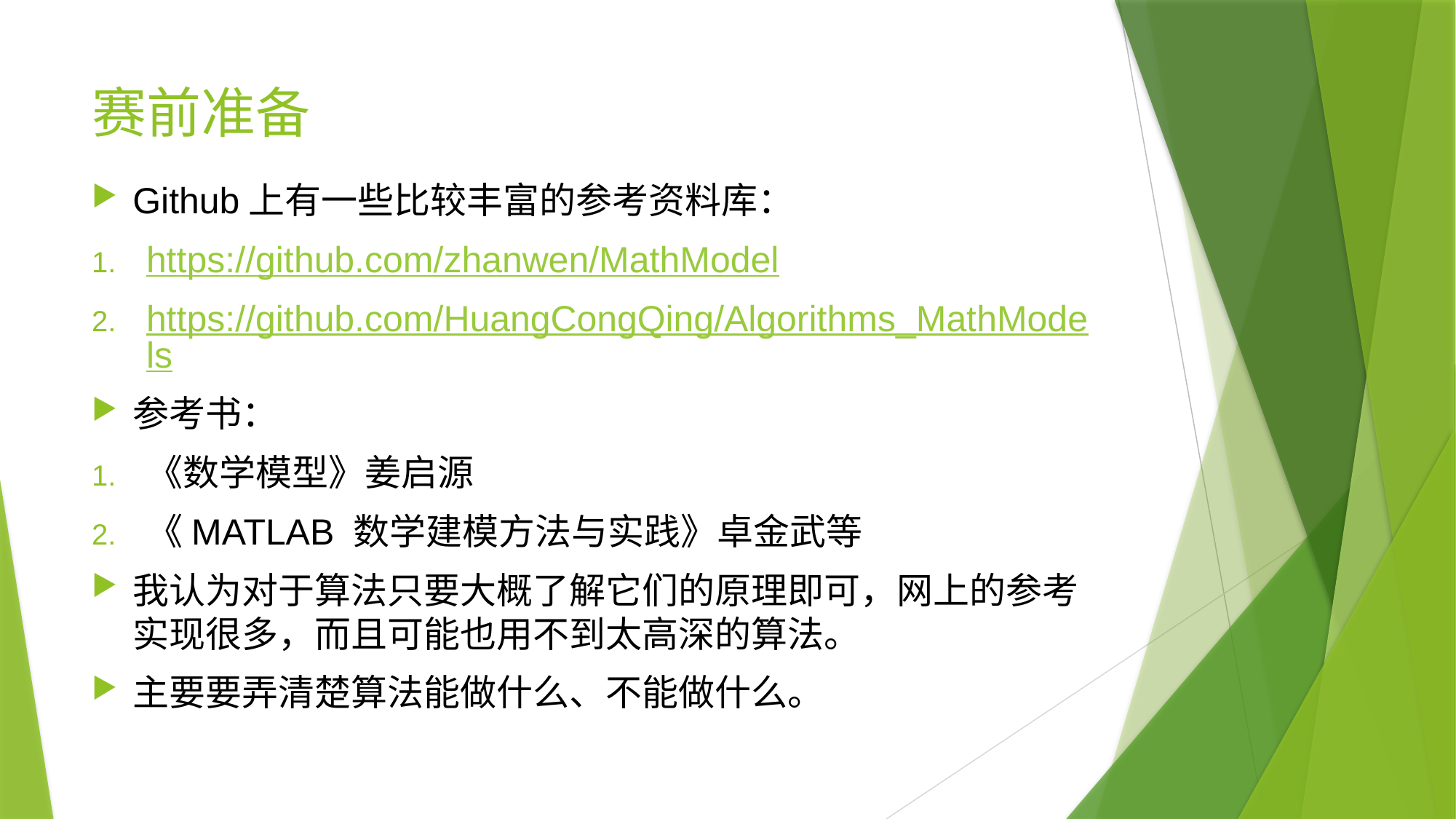

# 赛前准备
Github上有一些比较丰富的参考资料库：
https://github.com/zhanwen/MathModel
https://github.com/HuangCongQing/Algorithms_MathModels
参考书：
《数学模型》姜启源
《MATLAB 数学建模方法与实践》卓金武等
我认为对于算法只要大概了解它们的原理即可，网上的参考实现很多，而且可能也用不到太高深的算法。
主要要弄清楚算法能做什么、不能做什么。